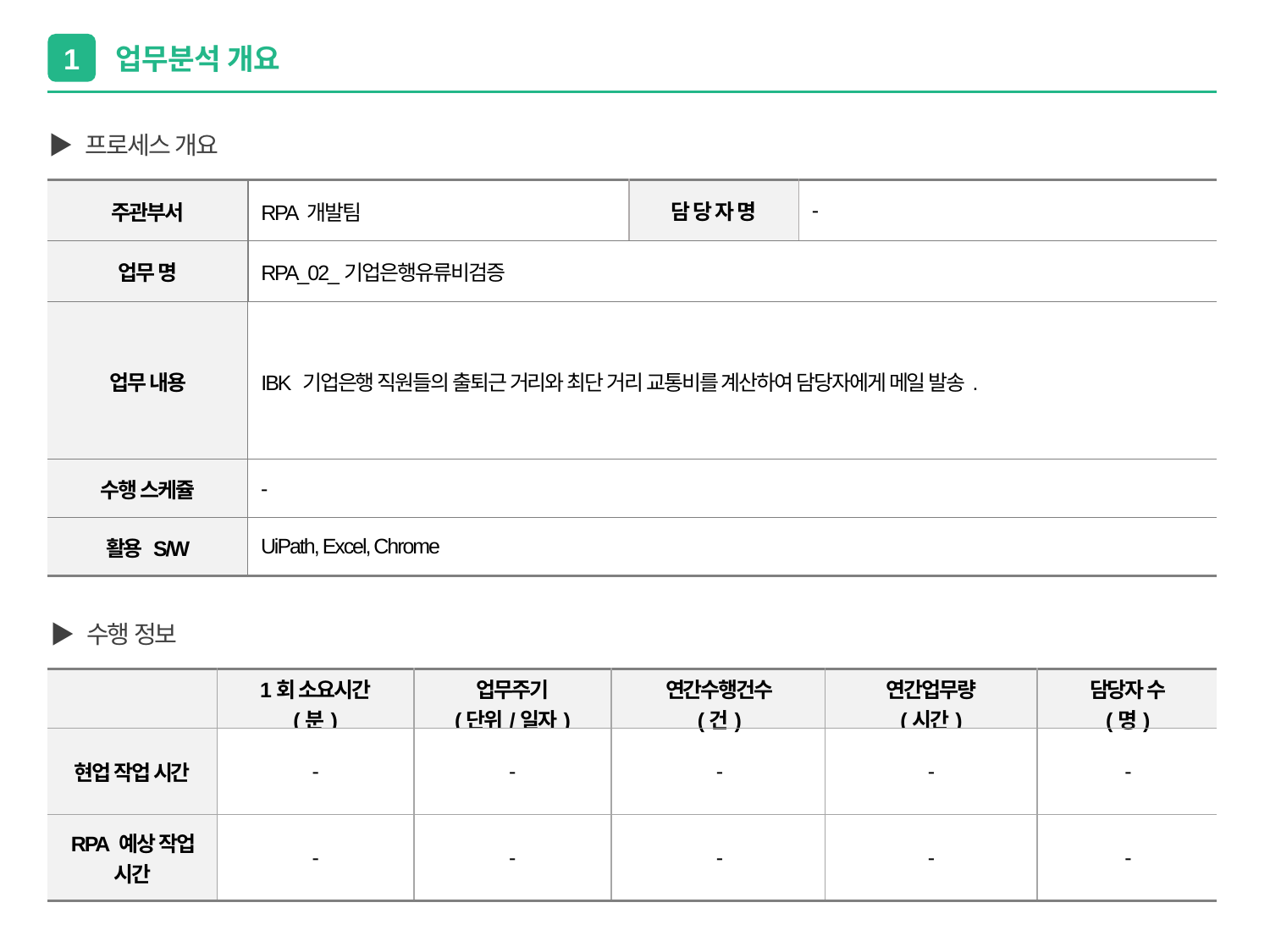

1
업무분석 개요
▶ 프로세스 개요
| 주관부서 | RPA 개발팀 | 담 당 자 명 | - |
| --- | --- | --- | --- |
| 업무 명 | RPA\_02\_기업은행유류비검증 |  |  |
| 업무 내용 | IBK 기업은행 직원들의 출퇴근 거리와 최단 거리 교통비를 계산하여 담당자에게 메일 발송. |  |  |
| 수행 스케쥴 | - |  |  |
| 활용 S/W | UiPath, Excel, Chrome |  |  |
▶ 수행 정보
|  | 1회 소요시간 (분) | 업무주기 (단위/일자) | 연간수행건수 (건) | 연간업무량 (시간) | 담당자 수 (명) |
| --- | --- | --- | --- | --- | --- |
| 현업 작업 시간 | - | - | - | - | - |
| RPA 예상 작업 시간 | - | - | - | - | - |